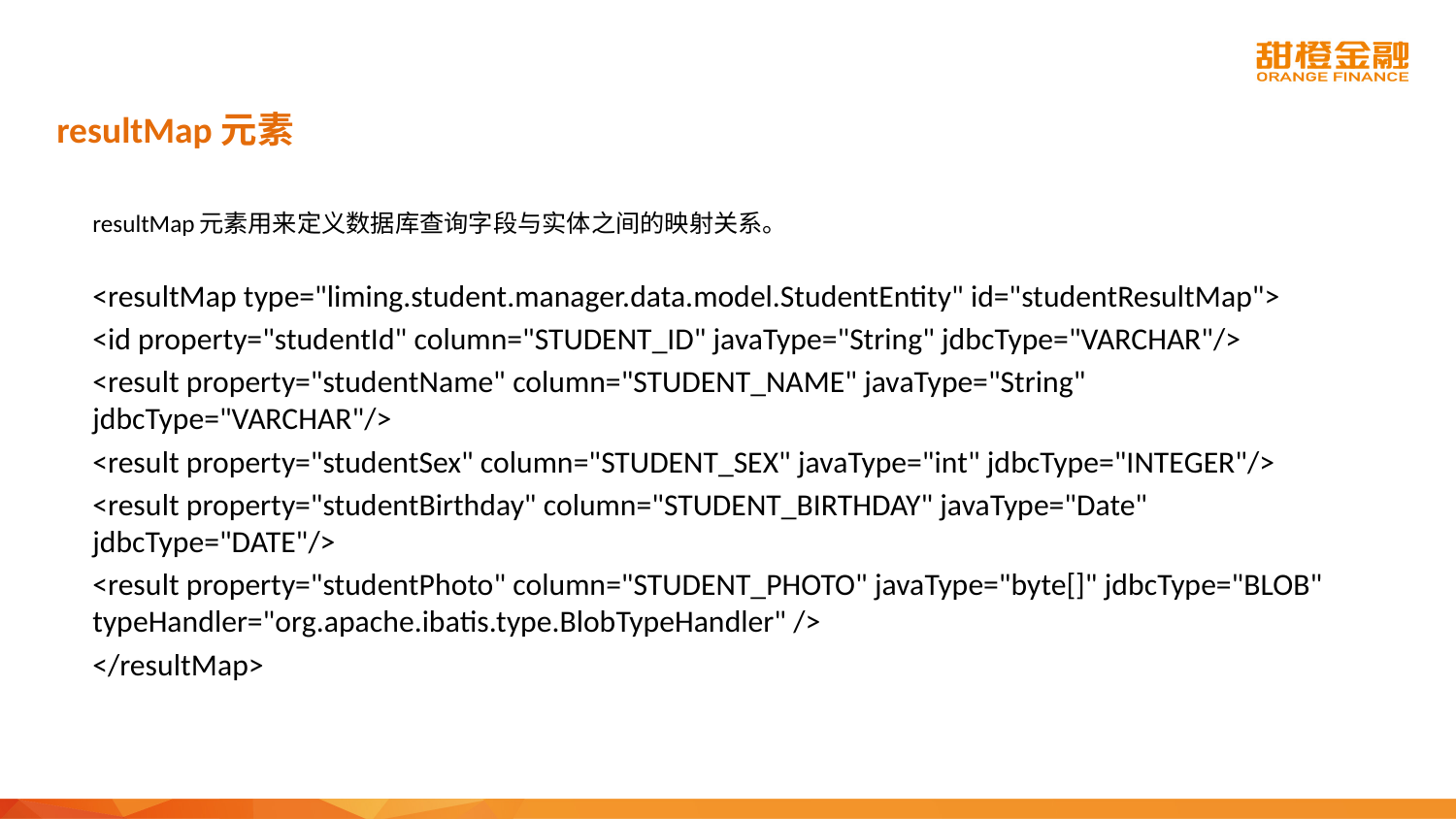

resultMap元素

resultMap元素用来定义数据库查询字段与实体之间的映射关系。

<resultMap type="liming.student.manager.data.model.StudentEntity" id="studentResultMap">
<id property="studentId" column="STUDENT_ID" javaType="String" jdbcType="VARCHAR"/>
<result property="studentName" column="STUDENT_NAME" javaType="String" jdbcType="VARCHAR"/>
<result property="studentSex" column="STUDENT_SEX" javaType="int" jdbcType="INTEGER"/>
<result property="studentBirthday" column="STUDENT_BIRTHDAY" javaType="Date" jdbcType="DATE"/>
<result property="studentPhoto" column="STUDENT_PHOTO" javaType="byte[]" jdbcType="BLOB" typeHandler="org.apache.ibatis.type.BlobTypeHandler" />
</resultMap>